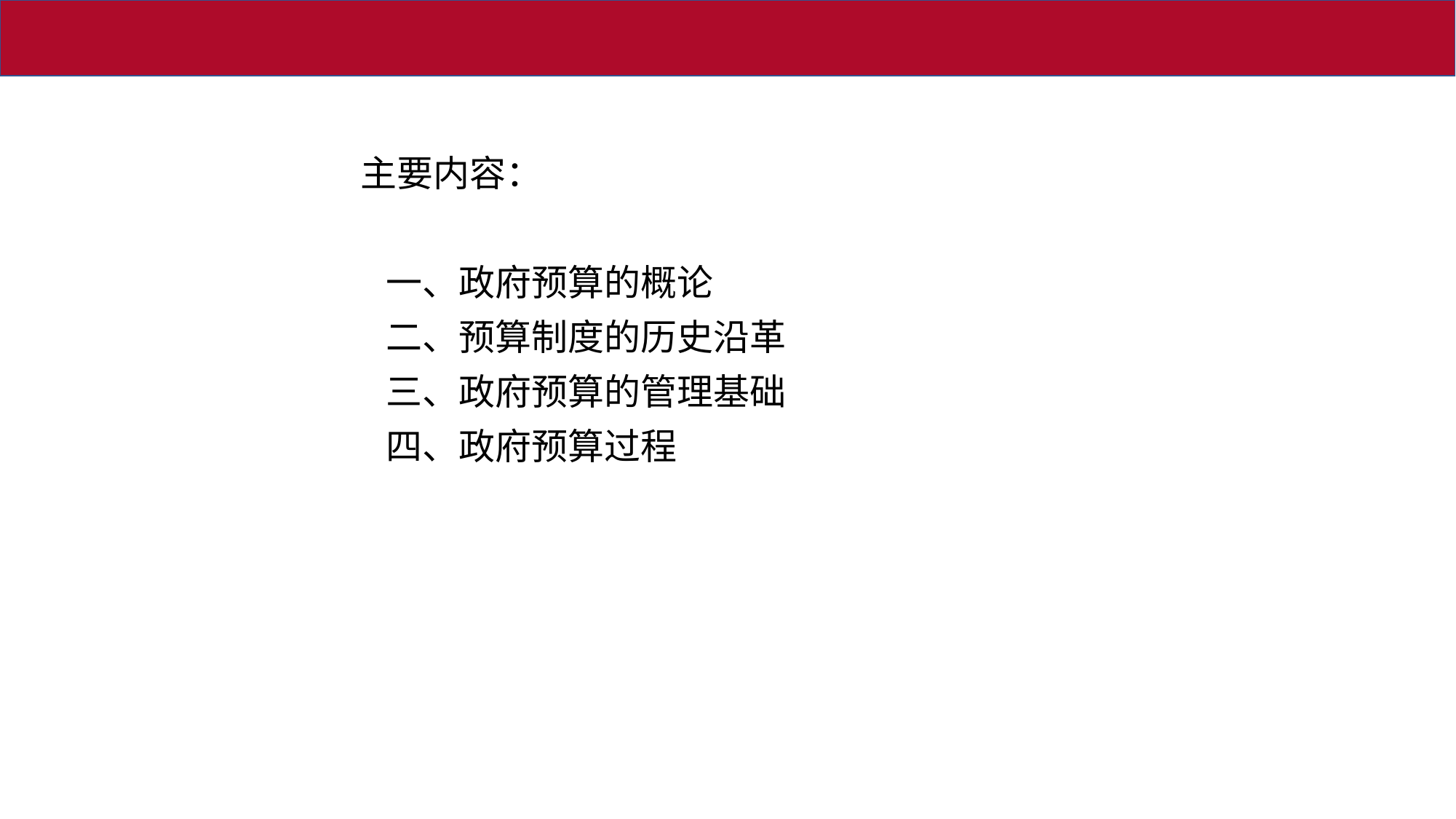

主要内容：

  一、政府预算的概论
  二、预算制度的历史沿革
  三、政府预算的管理基础
  四、政府预算过程